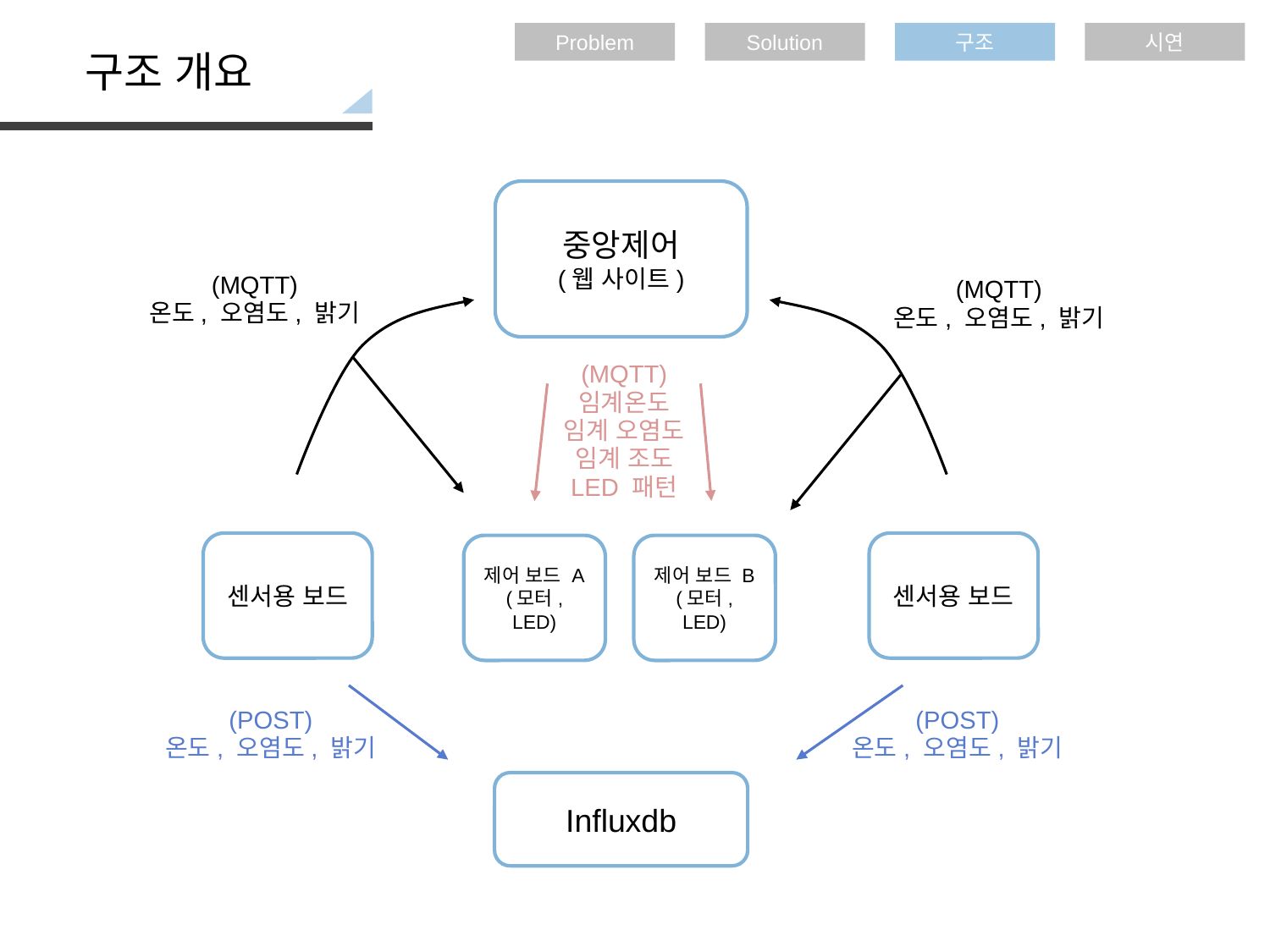

Problem
구조
시연
Solution
구조 개요

중앙제어
(웹 사이트)

(MQTT)
온도, 오염도, 밝기
(MQTT)
온도, 오염도, 밝기
(MQTT)
임계온도
임계 오염도
임계 조도
LED 패턴
센서용 보드
센서용 보드
제어 보드 A
(모터, LED)
제어 보드 B
(모터, LED)
(POST)
온도, 오염도, 밝기
(POST)
온도, 오염도, 밝기
Influxdb